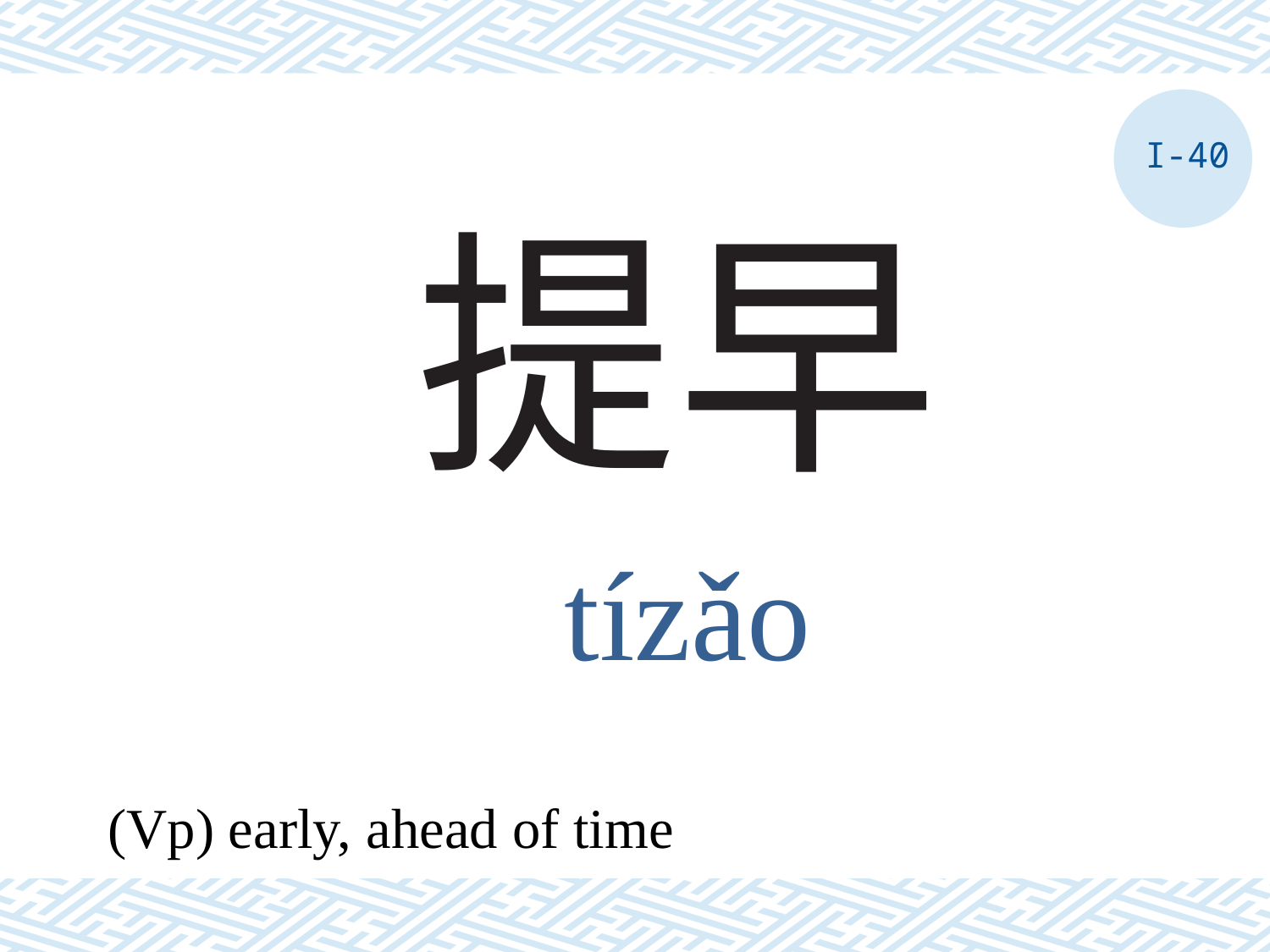

I-40

# 提早
tízǎo
(Vp) early, ahead of time